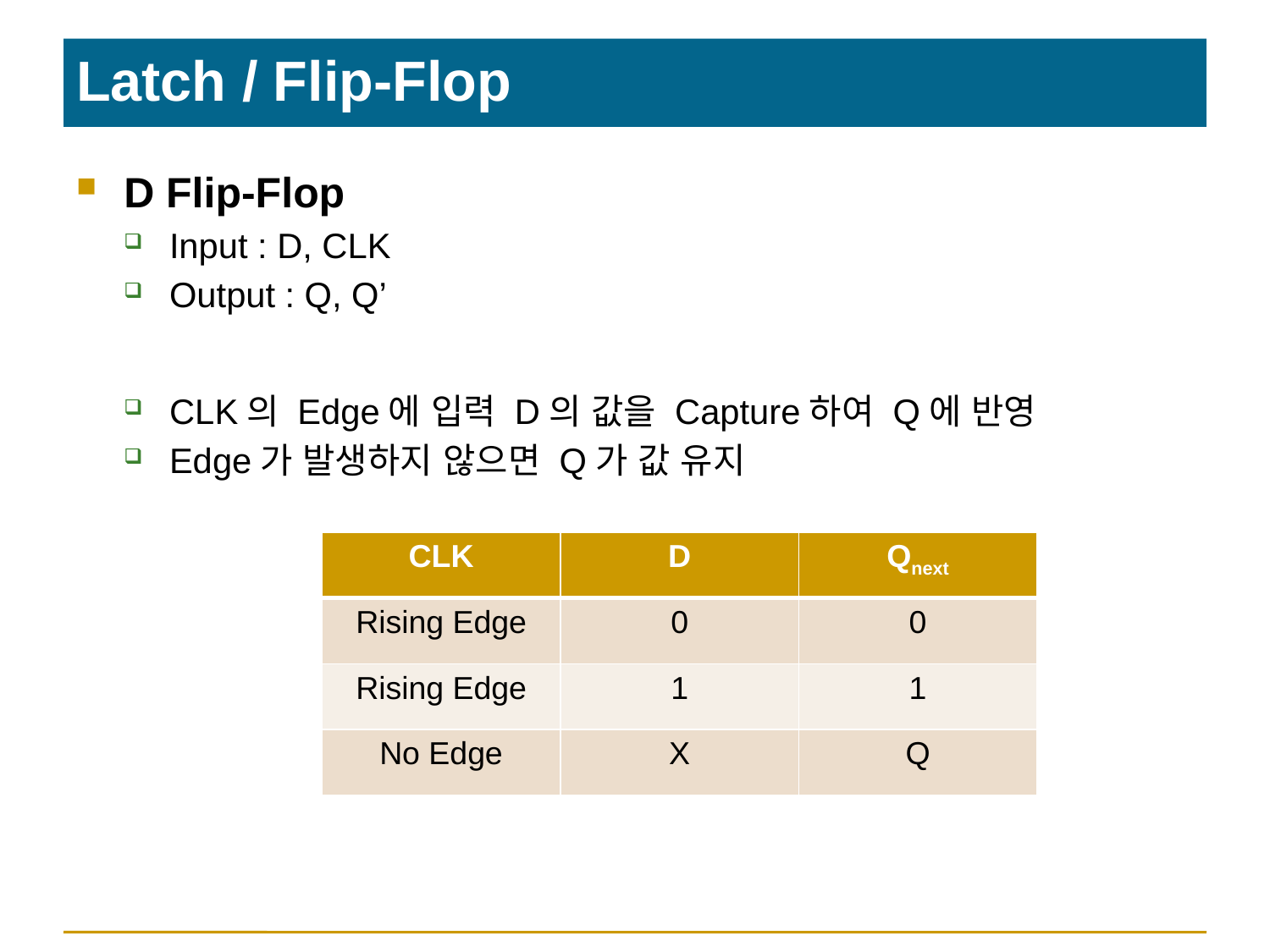

# Latch / Flip-Flop
D Flip-Flop
Input : D, CLK
Output : Q, Q’

CLK의 Edge에 입력 D의 값을 Capture하여 Q에 반영
Edge가 발생하지 않으면 Q가 값 유지
| CLK | D | Qnext |
| --- | --- | --- |
| Rising Edge | 0 | 0 |
| Rising Edge | 1 | 1 |
| No Edge | X | Q |